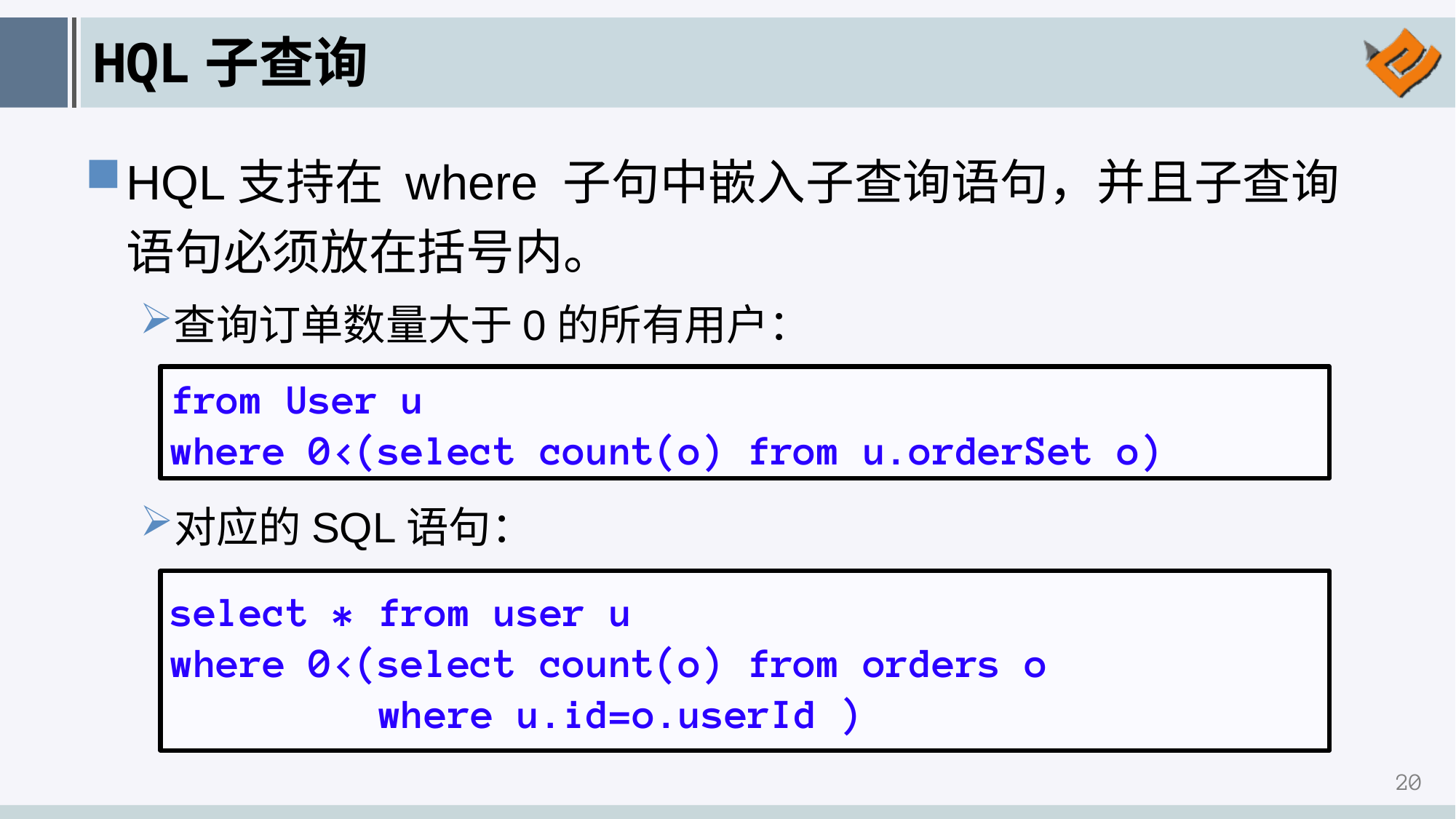

# HQL子查询
HQL支持在 where 子句中嵌入子查询语句，并且子查询语句必须放在括号内。
查询订单数量大于0的所有用户：
from User u
where 0<(select count(o) from u.orderSet o)
对应的SQL语句：

select * from user u
where 0<(select count(o) from orders o
         where u.id=o.userId )